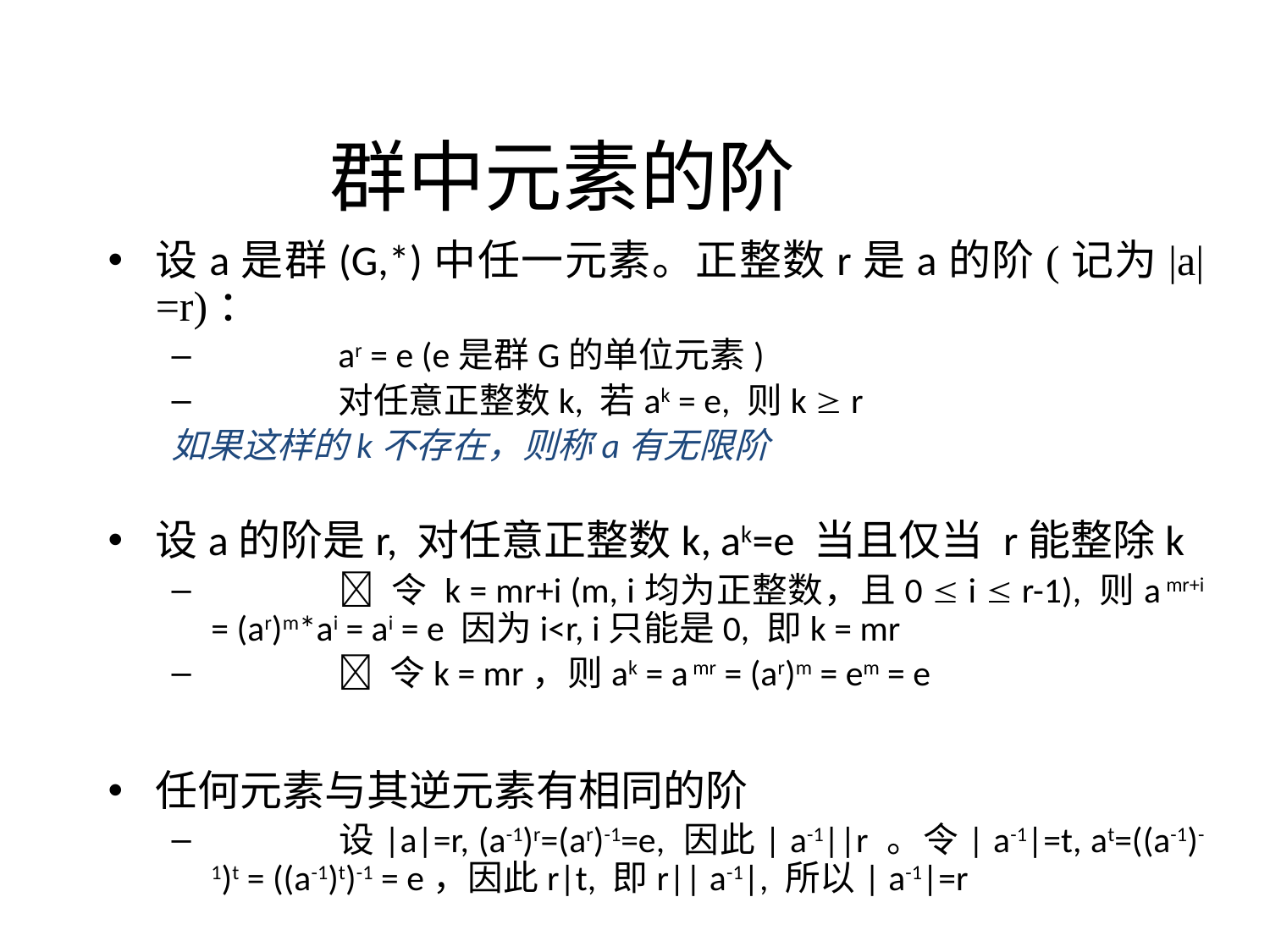

# 群中元素的阶
设a是群(G,*)中任一元素。正整数r是a的阶(记为|a|=r)：
	ar = e (e是群G的单位元素)
	对任意正整数k, 若ak = e, 则k ≥ r
如果这样的k不存在，则称a有无限阶

设a的阶是r, 对任意正整数k, ak=e 当且仅当 r能整除k
	⇒ 令 k = mr+i (m, i均为正整数，且0 ≤ i ≤ r-1), 则a mr+i = (ar)m*ai = ai = e 因为i<r, i只能是0, 即k = mr
	⇐ 令k = mr，则ak = a mr = (ar)m = em = e

任何元素与其逆元素有相同的阶
	设|a|=r, (a-1)r=(ar)-1=e, 因此| a-1||r 。令| a-1|=t, at=((a-1)-1)t = ((a-1)t)-1 = e，因此r|t, 即r|| a-1|, 所以| a-1|=r